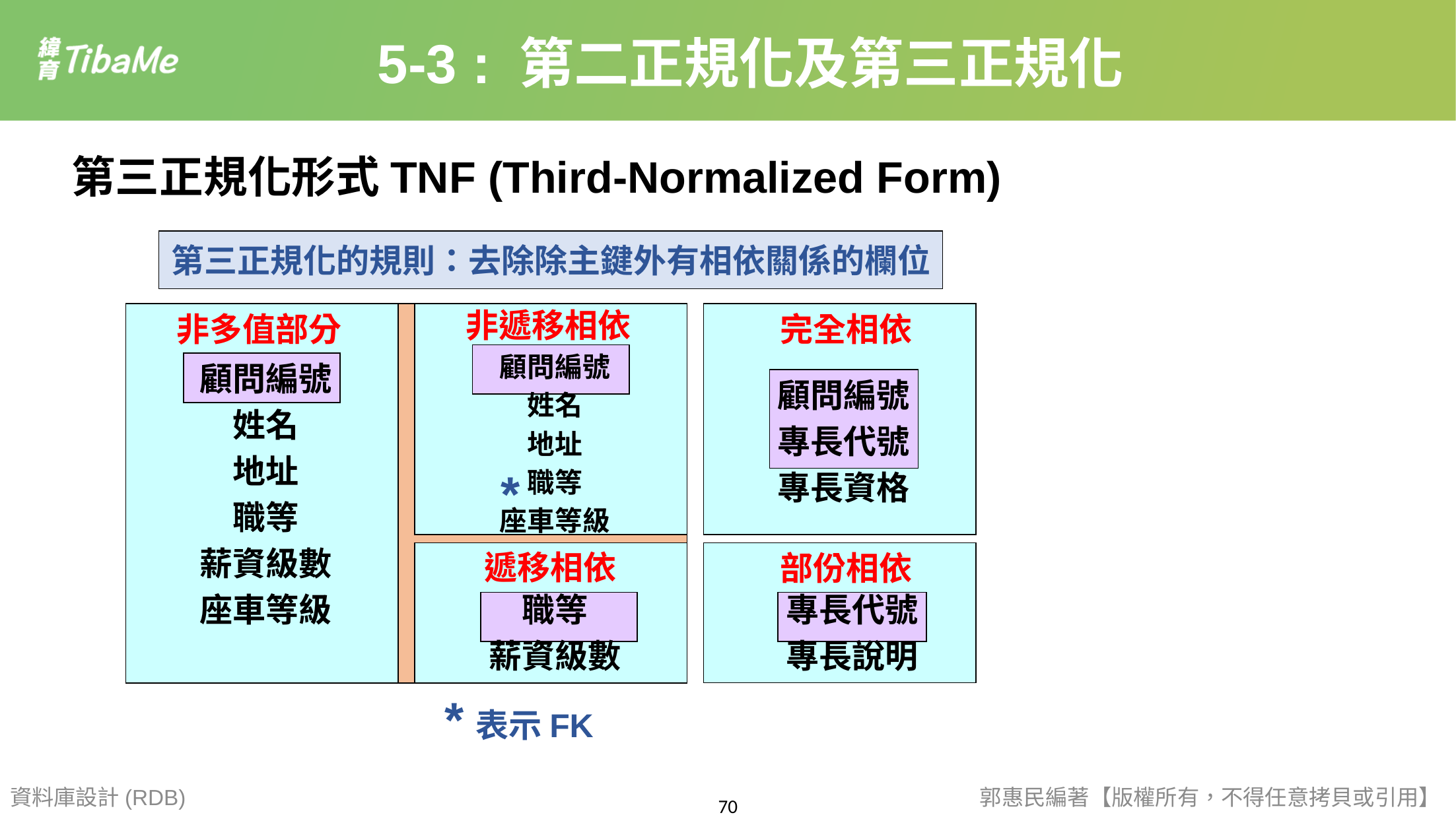

5-3 : 第二正規化及第三正規化
第三正規化形式TNF (Third-Normalized Form)
第三正規化的規則：去除除主鍵外有相依關係的欄位
非遞移相依

遞移相依

非多值部分

完全相依

部份相依
顧問編號
姓名
地址
職等
座車等級

顧問編號
姓名
地址
職等
薪資級數
座車等級

顧問編號
專長代號
專長資格

*
*表示FK
職等
薪資級數
專長代號
專長說明

資料庫設計(RDB)
郭惠民編著【版權所有，不得任意拷貝或引用】